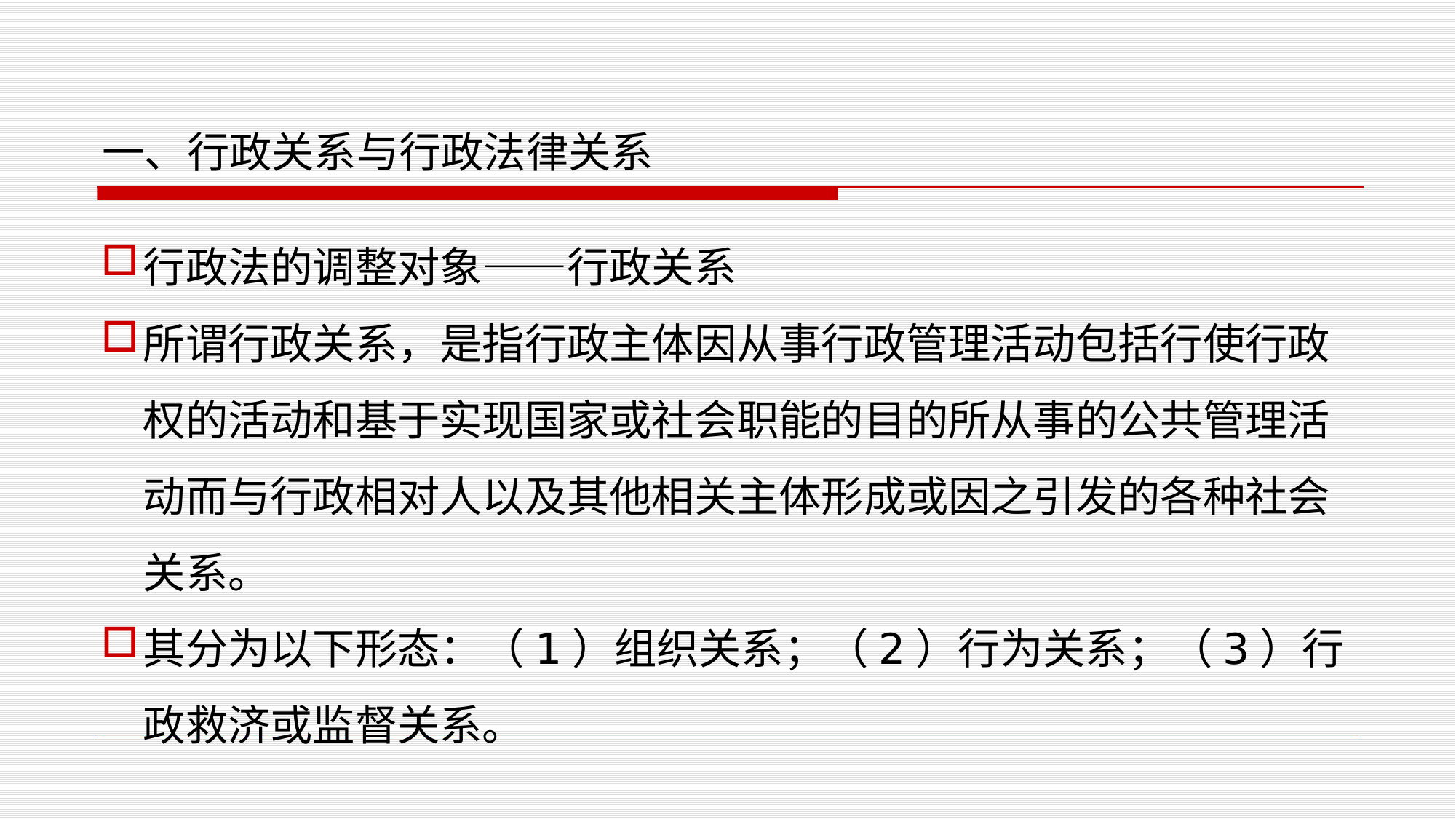

# 一、行政关系与行政法律关系
行政法的调整对象——行政关系
所谓行政关系，是指行政主体因从事行政管理活动包括行使行政权的活动和基于实现国家或社会职能的目的所从事的公共管理活动而与行政相对人以及其他相关主体形成或因之引发的各种社会关系。
其分为以下形态：（1）组织关系；（2）行为关系；（3）行政救济或监督关系。